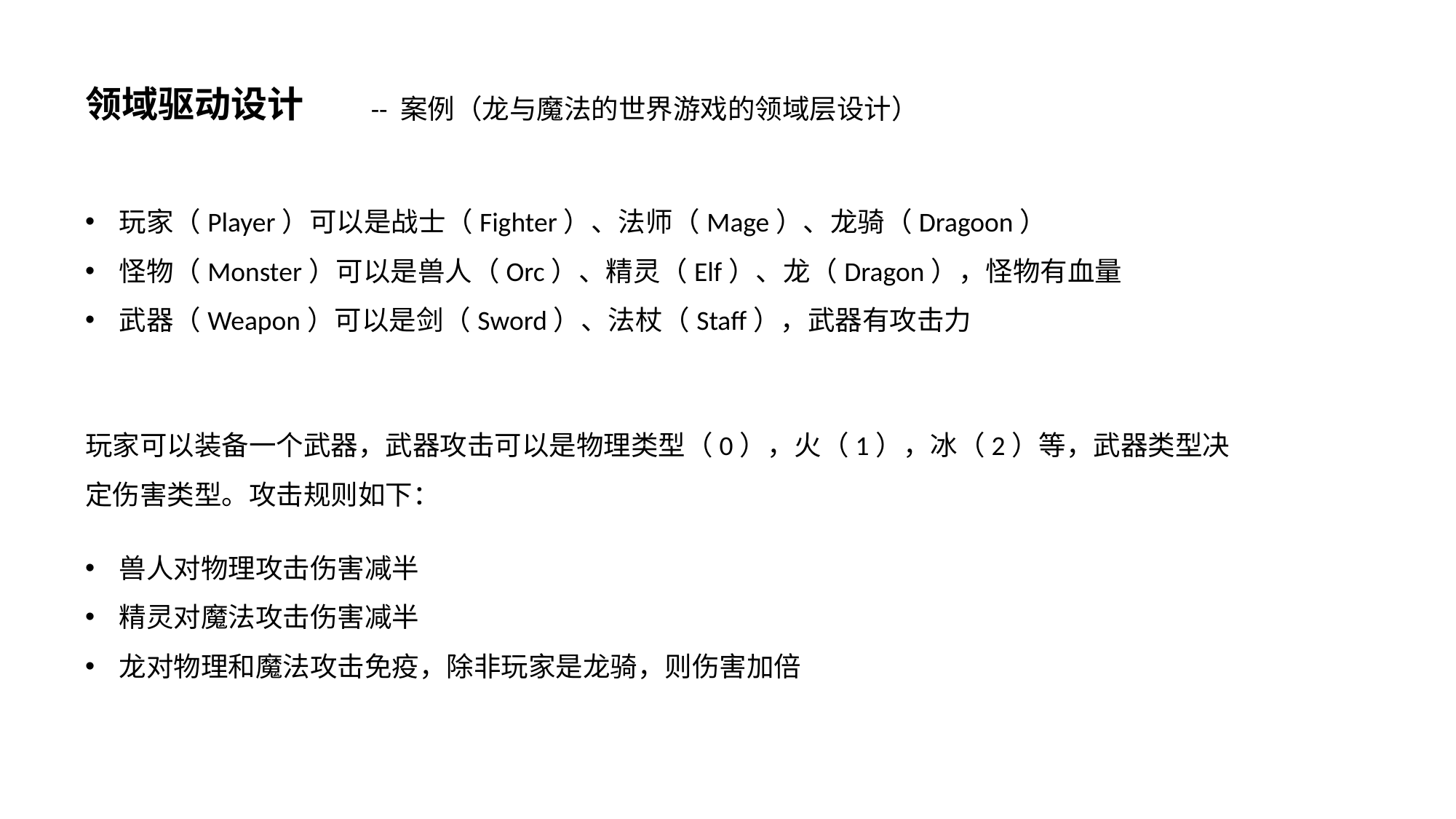

领域驱动设计
-- 案例（龙与魔法的世界游戏的领域层设计）
玩家（Player）可以是战士（Fighter）、法师（Mage）、龙骑（Dragoon）
怪物（Monster）可以是兽人（Orc）、精灵（Elf）、龙（Dragon），怪物有血量
武器（Weapon）可以是剑（Sword）、法杖（Staff），武器有攻击力
玩家可以装备一个武器，武器攻击可以是物理类型（0），火（1），冰（2）等，武器类型决定伤害类型。攻击规则如下：
兽人对物理攻击伤害减半
精灵对魔法攻击伤害减半
龙对物理和魔法攻击免疫，除非玩家是龙骑，则伤害加倍